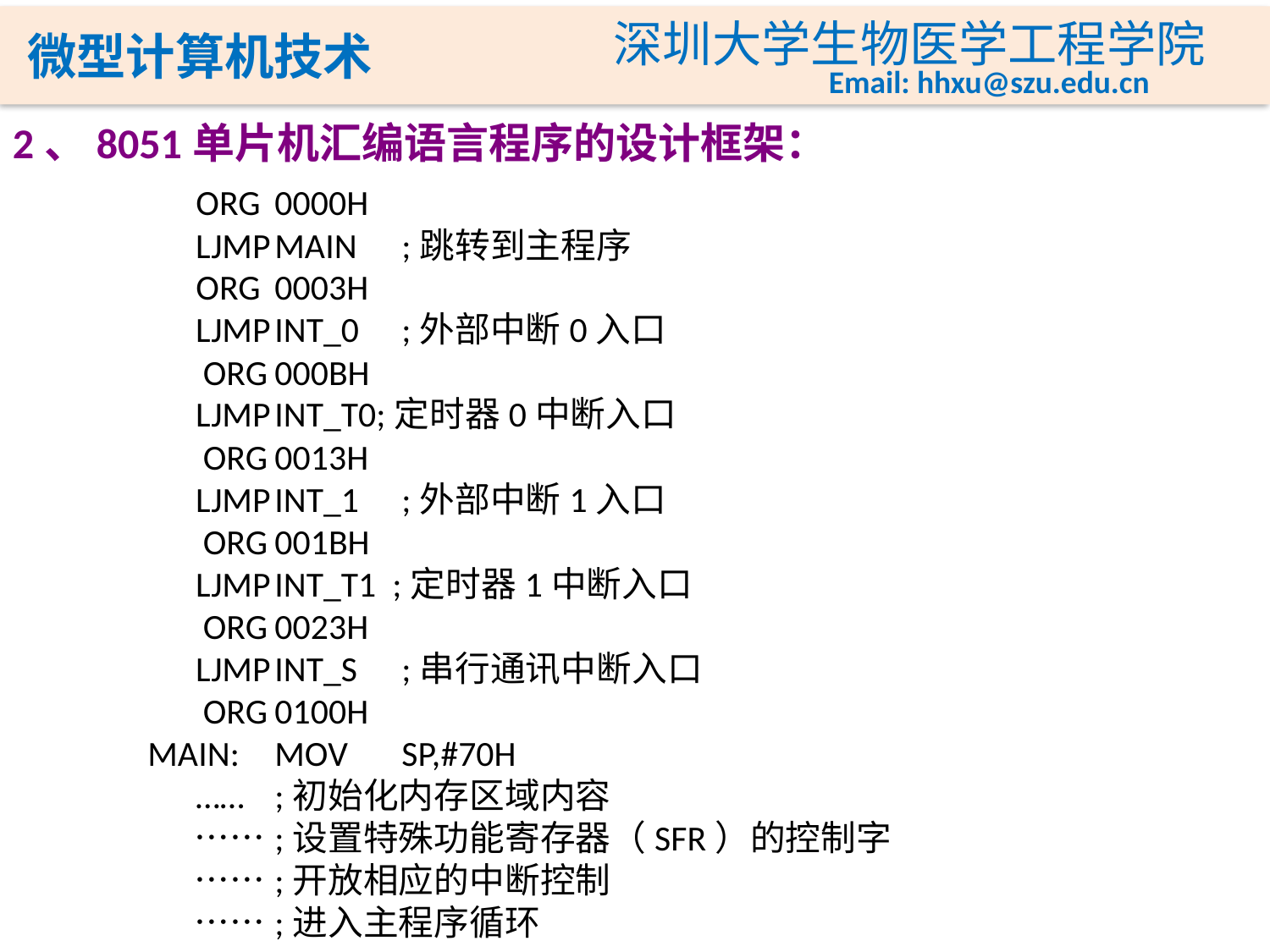

# 2、8051单片机汇编语言程序的设计框架：
      ORG	0000H
      LJMP	MAIN	;跳转到主程序
      ORG	0003H
      LJMP	INT_0	;外部中断0入口
      ORG	000BH
      LJMP	INT_T0;定时器0中断入口
      ORG	0013H
      LJMP	INT_1	;外部中断1入口
      ORG	001BH
      LJMP	INT_T1  ;定时器1中断入口
      ORG	0023H
      LJMP	INT_S	;串行通讯中断入口
      ORG	0100H
MAIN:	MOV	SP,#70H
      ……	;初始化内存区域内容
      ……	;设置特殊功能寄存器（SFR）的控制字
      ……	;开放相应的中断控制
      ……	;进入主程序循环